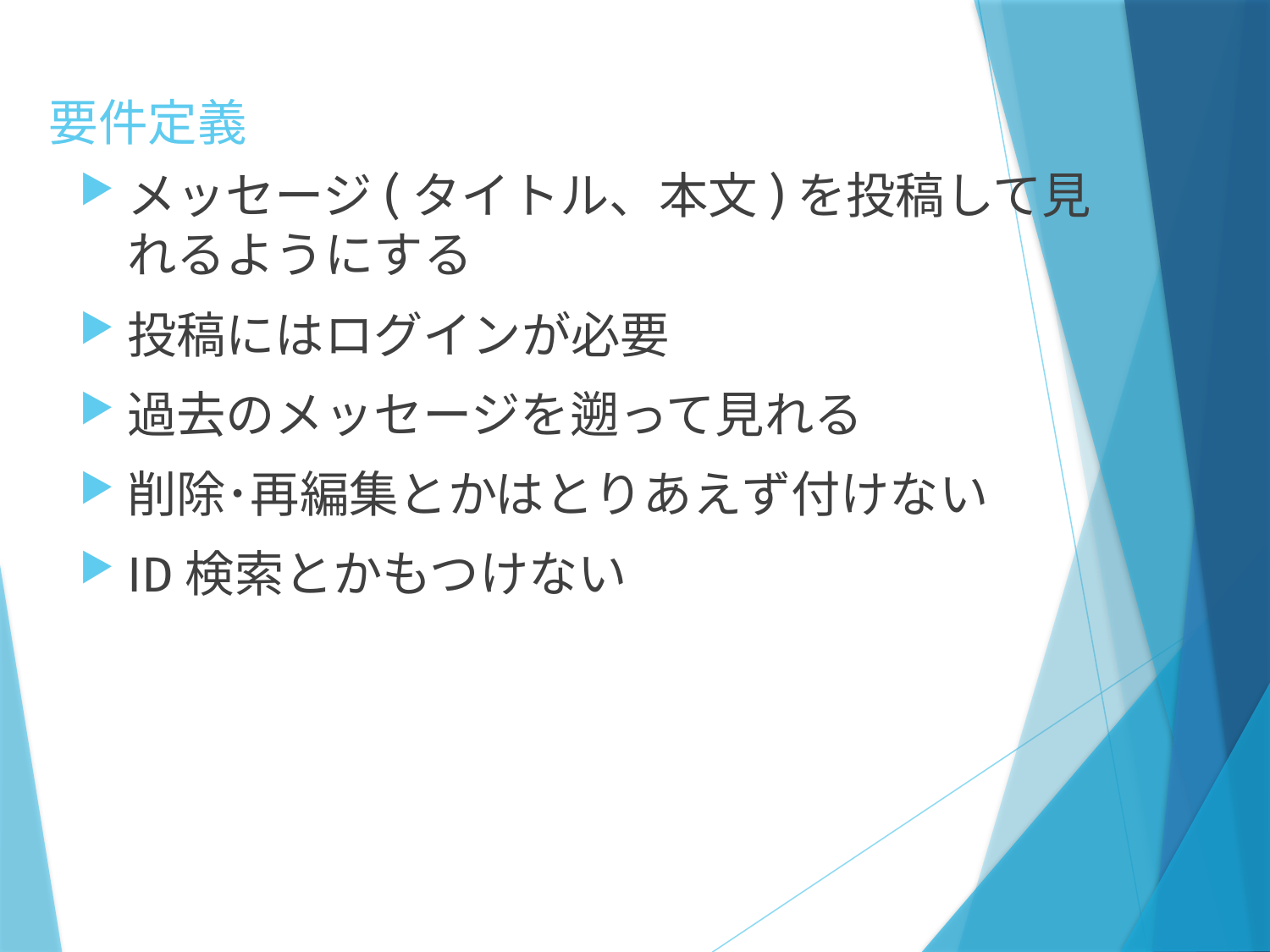

# 要件定義
メッセージ(タイトル、本文)を投稿して見れるようにする
投稿にはログインが必要
過去のメッセージを遡って見れる
削除･再編集とかはとりあえず付けない
ID検索とかもつけない